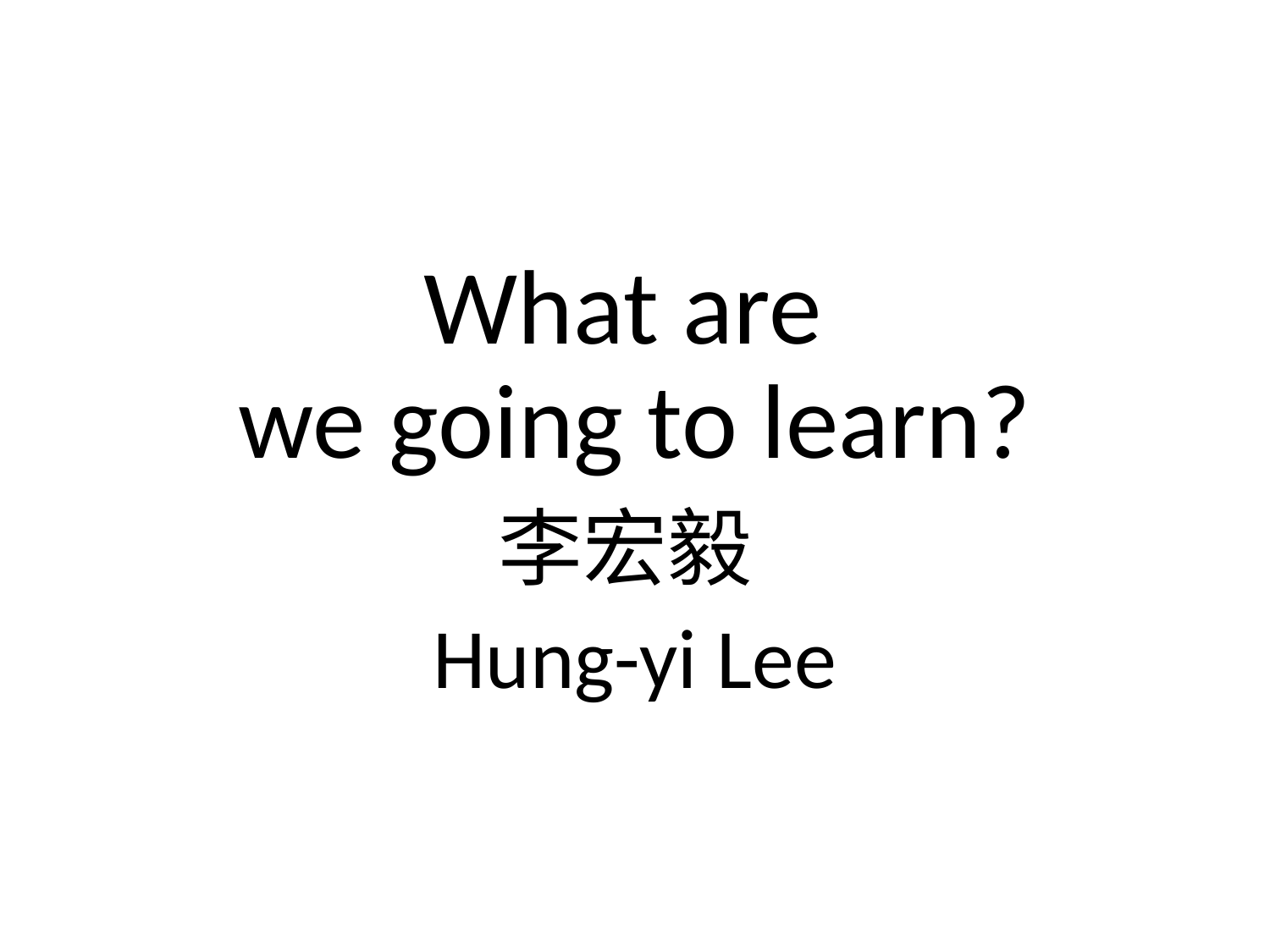

# What are we going to learn?
李宏毅
Hung-yi Lee